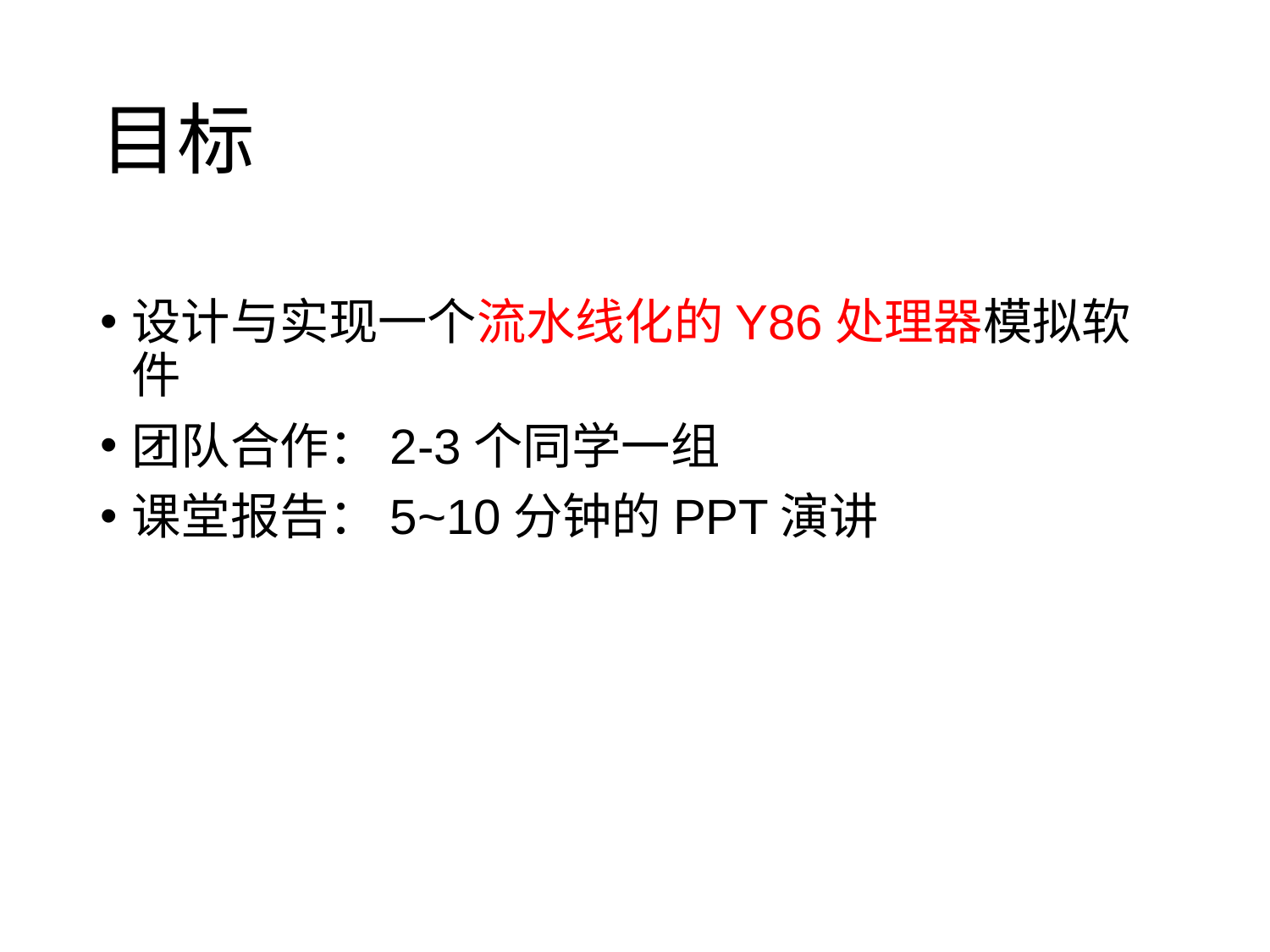

# 目标
设计与实现一个流水线化的Y86处理器模拟软件
团队合作：2-3个同学一组
课堂报告：5~10分钟的PPT演讲